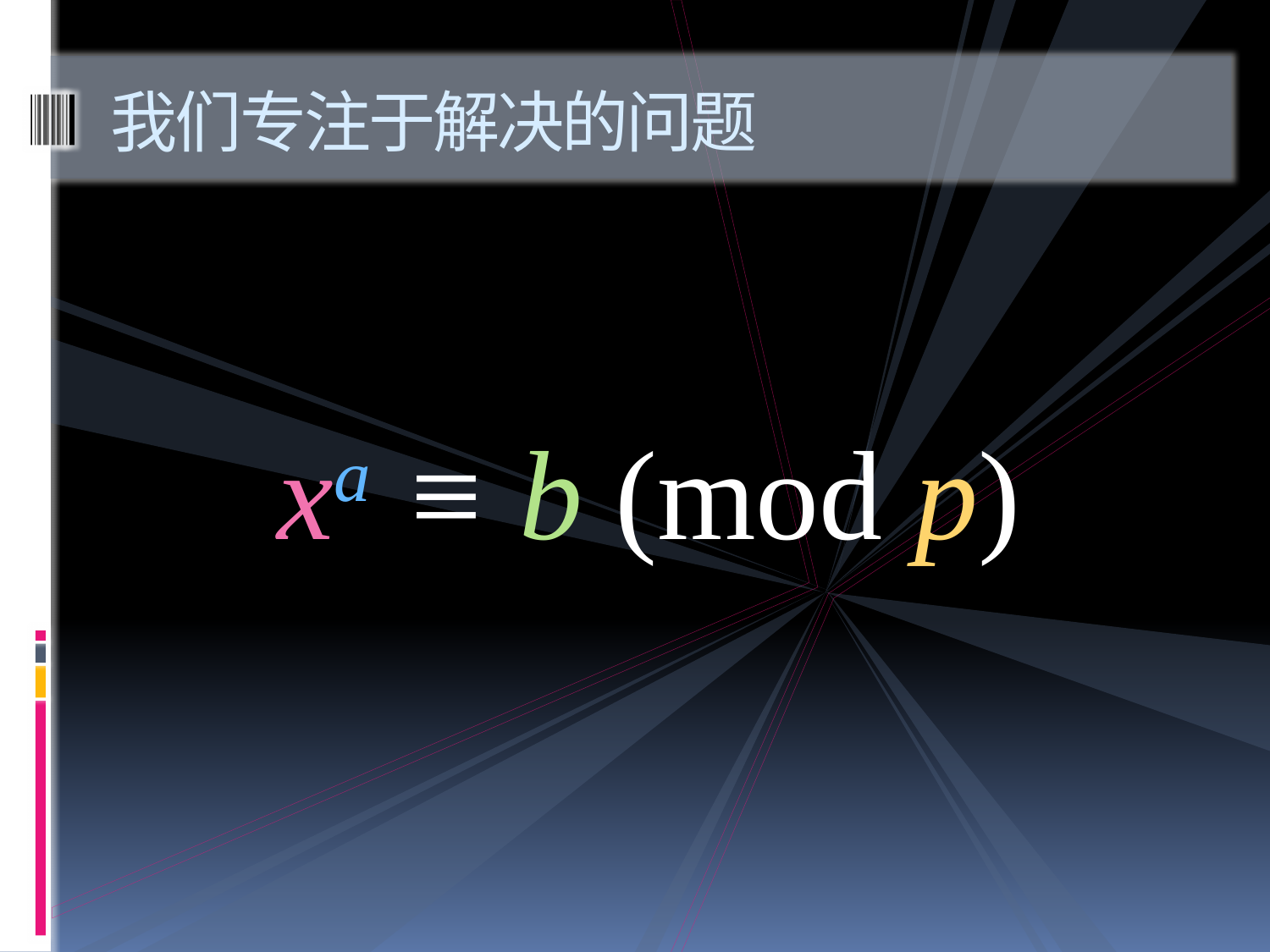

# 我们专注于解决的问题
xa ≡ b (mod p)